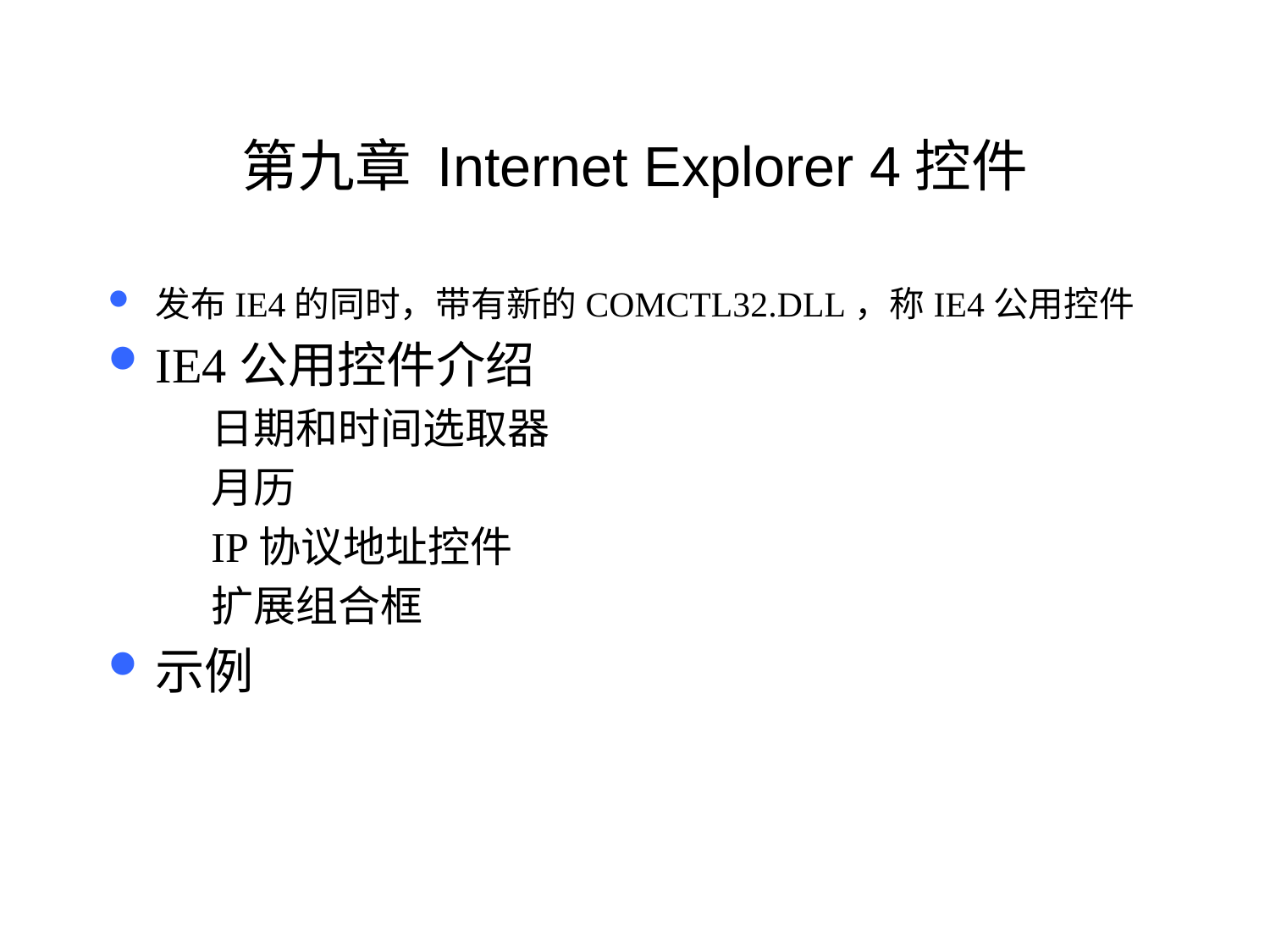

# 第九章 Internet Explorer 4控件
发布IE4的同时，带有新的COMCTL32.DLL，称IE4公用控件
IE4公用控件介绍
日期和时间选取器
月历
IP协议地址控件
扩展组合框
示例
79